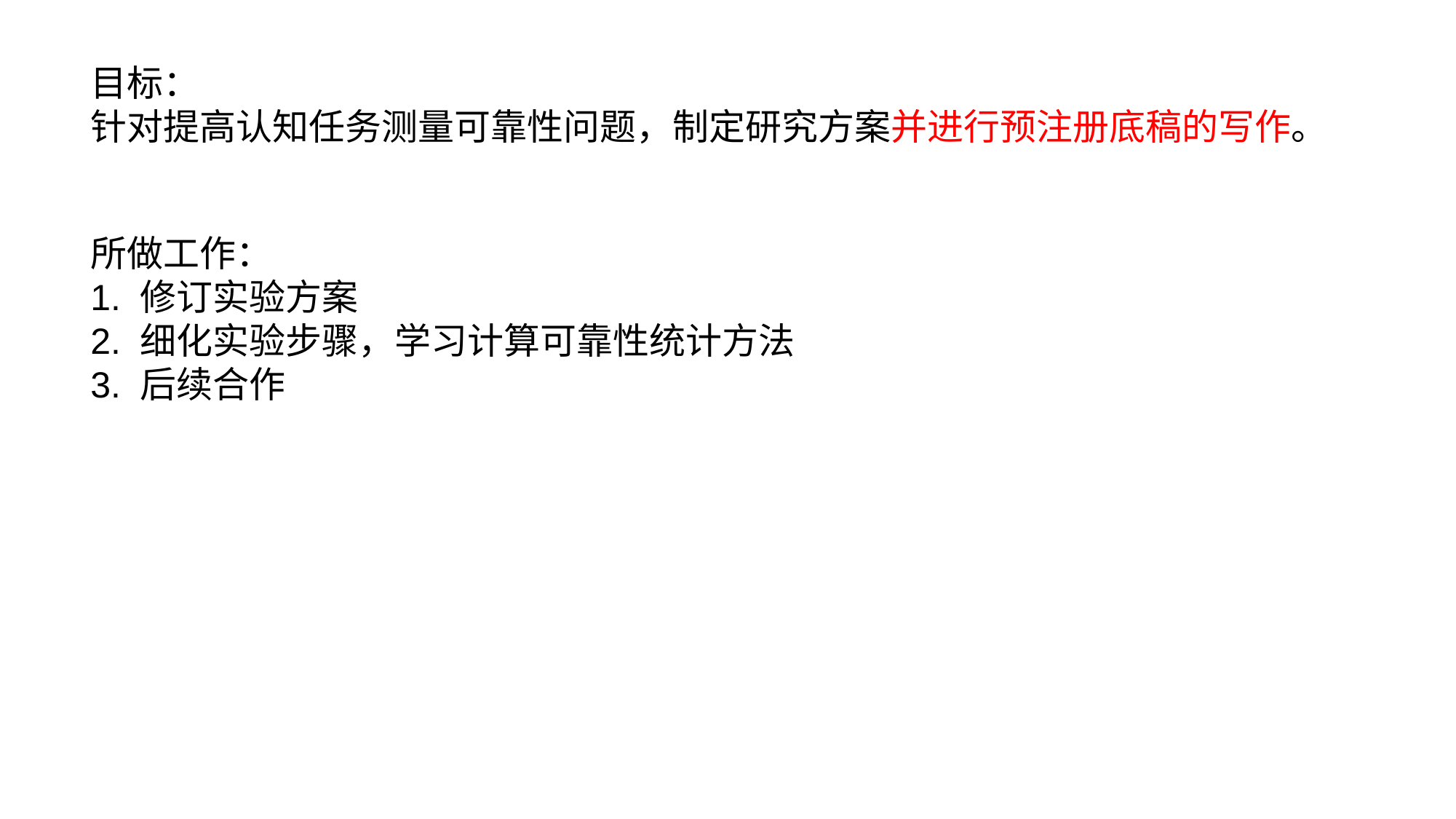

目标：
针对提高认知任务测量可靠性问题，制定研究方案并进行预注册底稿的写作。
所做工作：
1. 修订实验方案
2. 细化实验步骤，学习计算可靠性统计方法
3. 后续合作